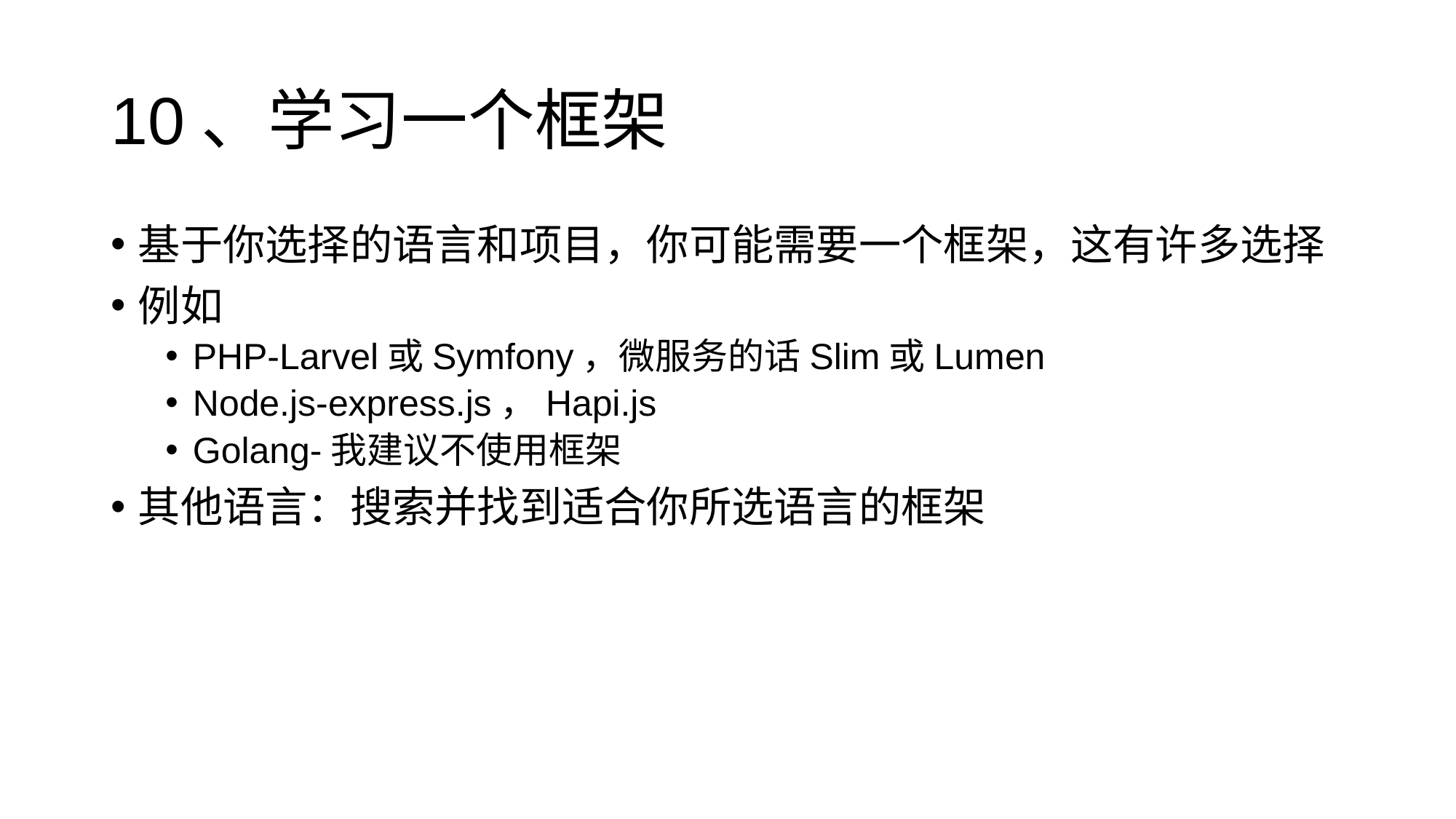

# 10、学习一个框架
基于你选择的语言和项目，你可能需要一个框架，这有许多选择
例如
PHP-Larvel或Symfony，微服务的话Slim或Lumen
Node.js-express.js，Hapi.js
Golang-我建议不使用框架
其他语言：搜索并找到适合你所选语言的框架